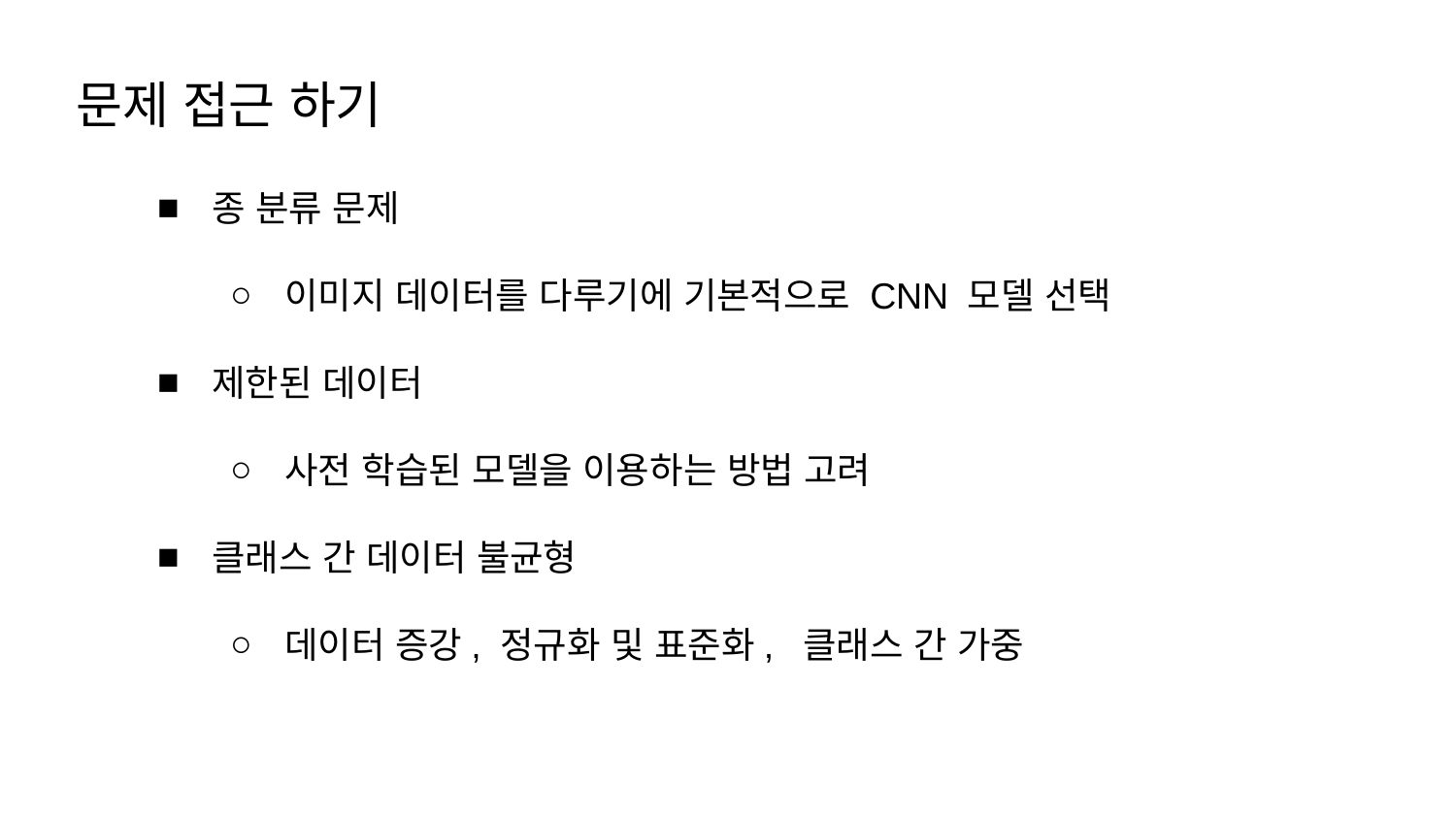

문제 접근 하기

종 분류 문제

이미지 데이터를 다루기에 기본적으로 CNN 모델 선택

제한된 데이터

사전 학습된 모델을 이용하는 방법 고려

클래스 간 데이터 불균형

데이터 증강, 정규화 및 표준화,  클래스 간 가중